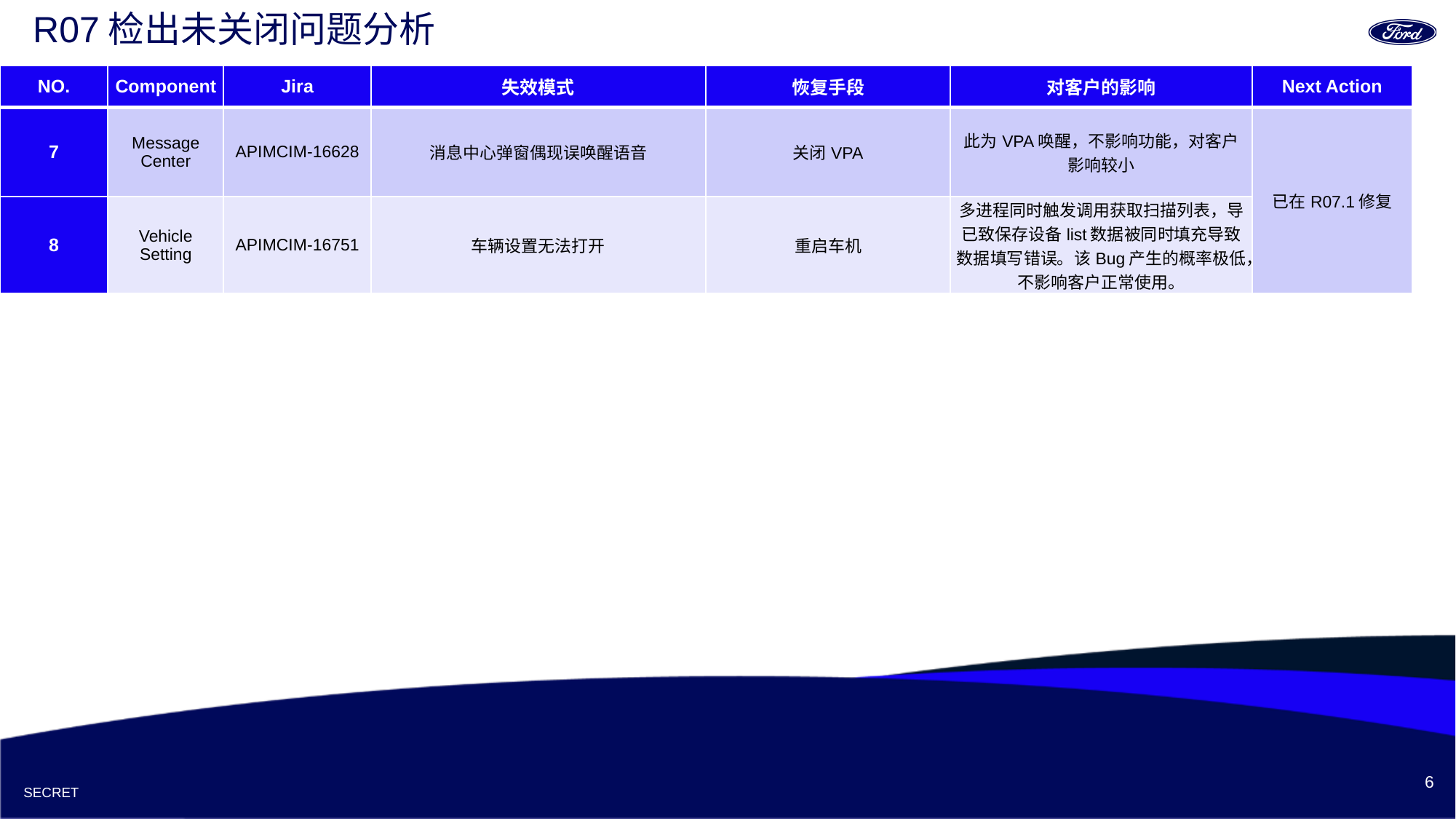

# R07检出未关闭问题分析
| NO. | Component | Jira | 失效模式 | 恢复手段 | 对客户的影响 | Next Action |
| --- | --- | --- | --- | --- | --- | --- |
| 7 | Message Center | APIMCIM-16628 | 消息中心弹窗偶现误唤醒语音 | 关闭VPA | 此为VPA唤醒，不影响功能，对客户影响较小 | 已在R07.1修复 |
| 8 | Vehicle Setting | APIMCIM-16751 | 车辆设置无法打开 | 重启车机 | 多进程同时触发调用获取扫描列表，导已致保存设备list数据被同时填充导致数据填写错误。该Bug产生的概率极低，不影响客户正常使用。 |  |